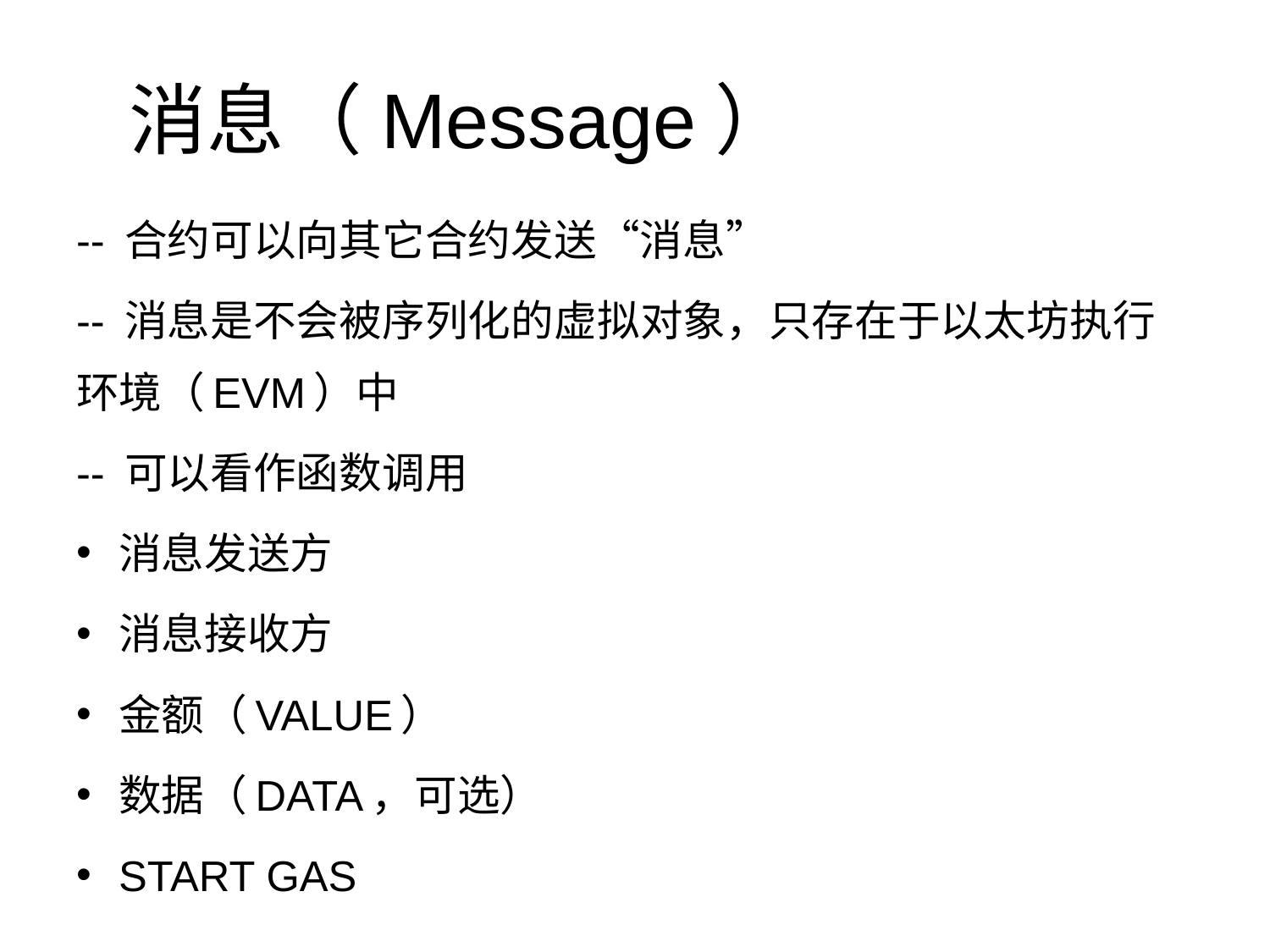

# 消息（Message）
-- 合约可以向其它合约发送“消息”
-- 消息是不会被序列化的虚拟对象，只存在于以太坊执行环境（EVM）中
-- 可以看作函数调用
消息发送方
消息接收方
金额（VALUE）
数据（DATA，可选）
START GAS